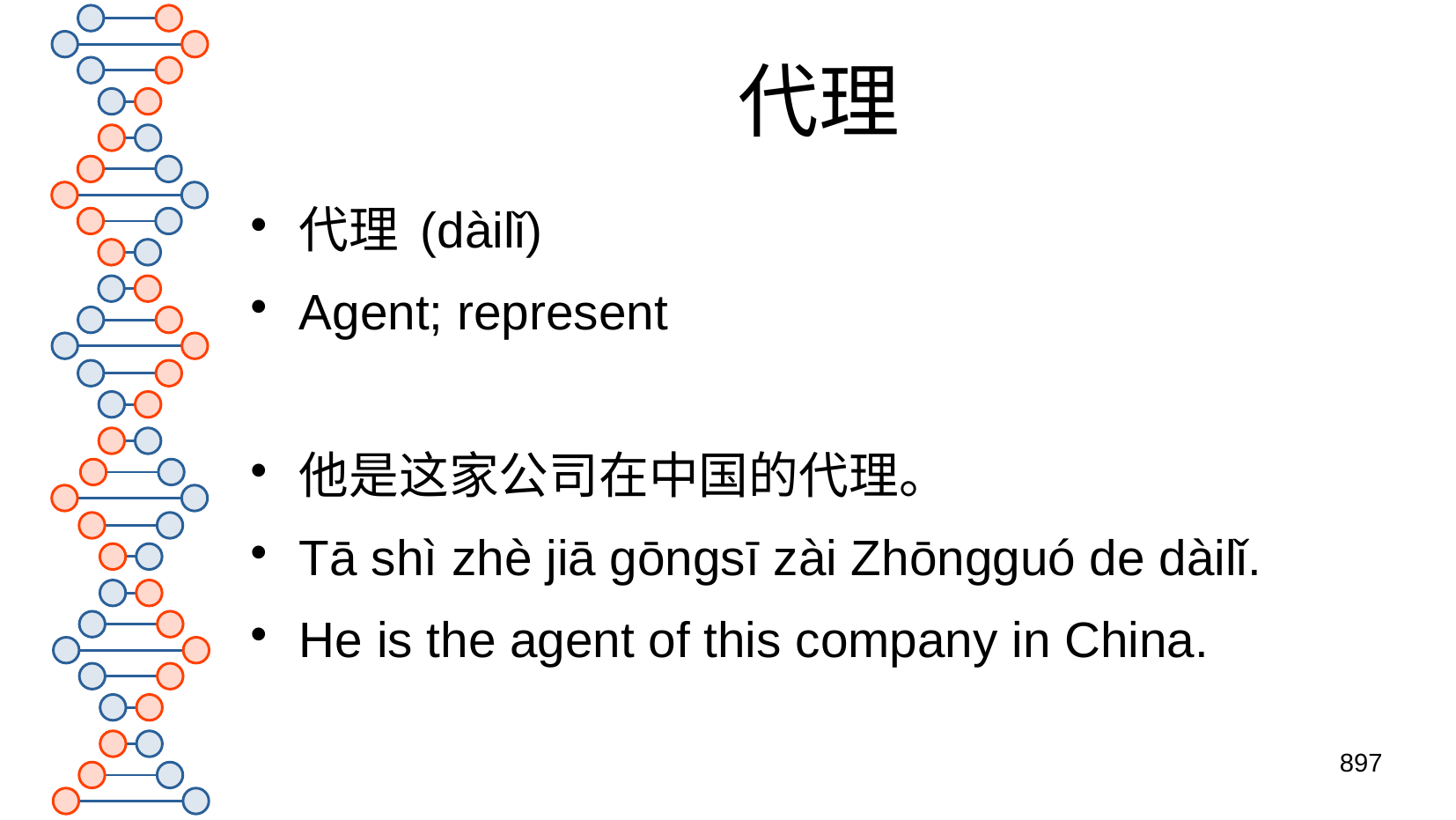

# 代理
代理 (dàilǐ)
Agent; represent

他是这家公司在中国的代理。
Tā shì zhè jiā gōngsī zài Zhōngguó de dàilǐ.
He is the agent of this company in China.

897